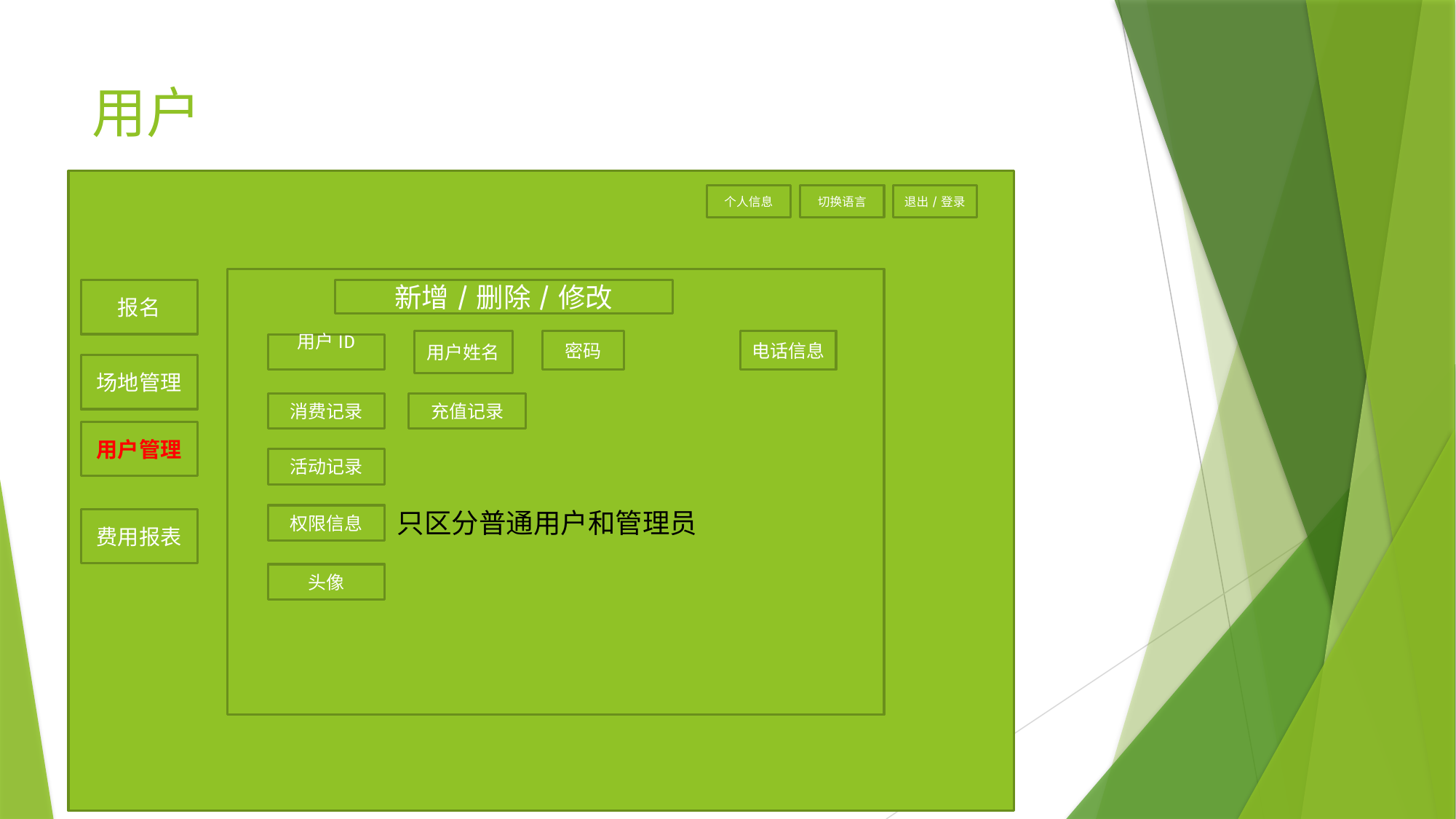

# 用户

个人信息
切换语言
退出/登录

报名
新增/删除/修改
用户姓名
电话信息
密码
用户ID
场地管理
消费记录
充值记录
用户管理
活动记录
只区分普通用户和管理员
权限信息
费用报表
头像